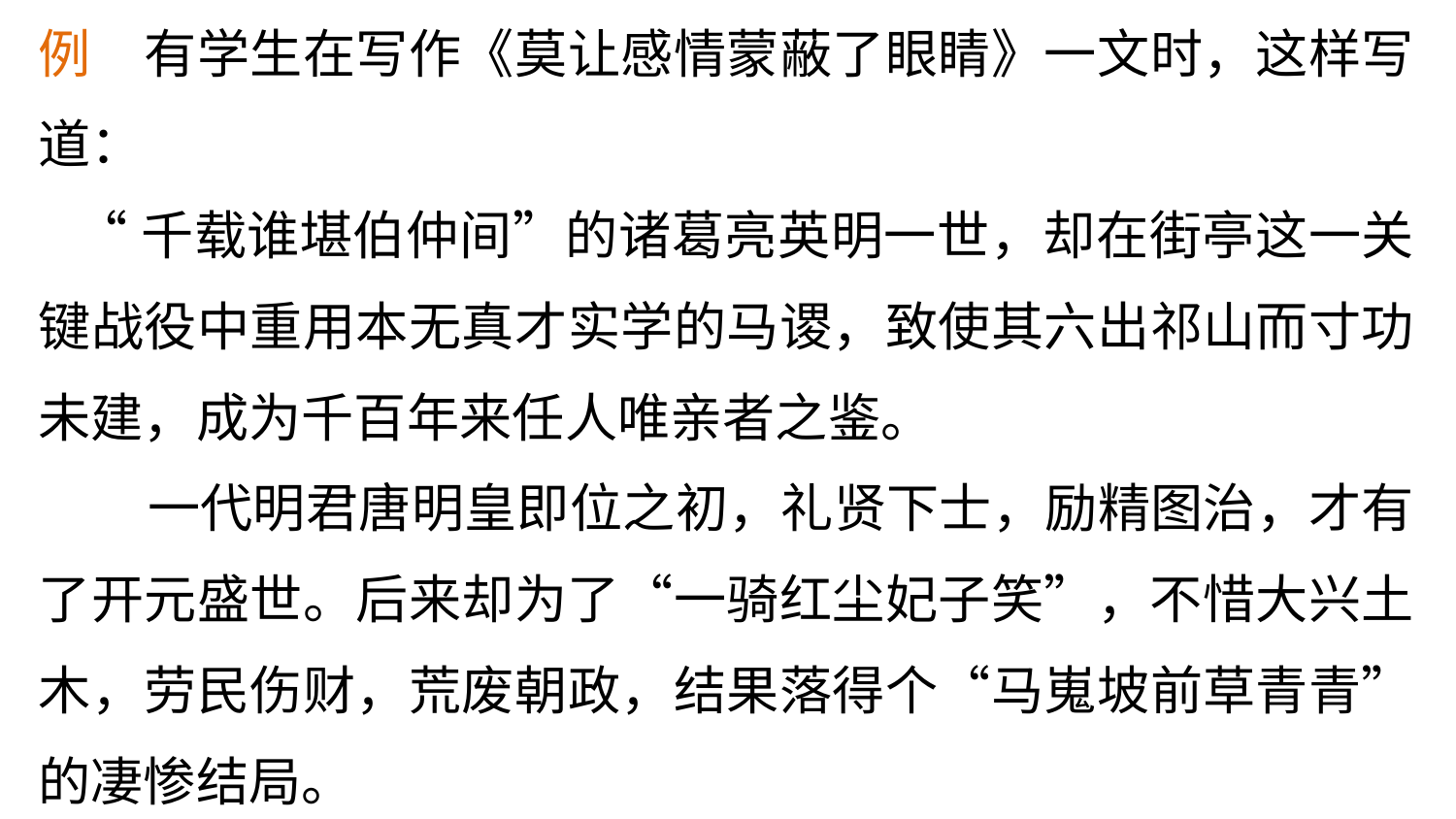

例　有学生在写作《莫让感情蒙蔽了眼睛》一文时，这样写道：
   “千载谁堪伯仲间”的诸葛亮英明一世，却在街亭这一关键战役中重用本无真才实学的马谡，致使其六出祁山而寸功未建，成为千百年来任人唯亲者之鉴。
        一代明君唐明皇即位之初，礼贤下士，励精图治，才有了开元盛世。后来却为了“一骑红尘妃子笑”，不惜大兴土木，劳民伤财，荒废朝政，结果落得个“马嵬坡前草青青”的凄惨结局。